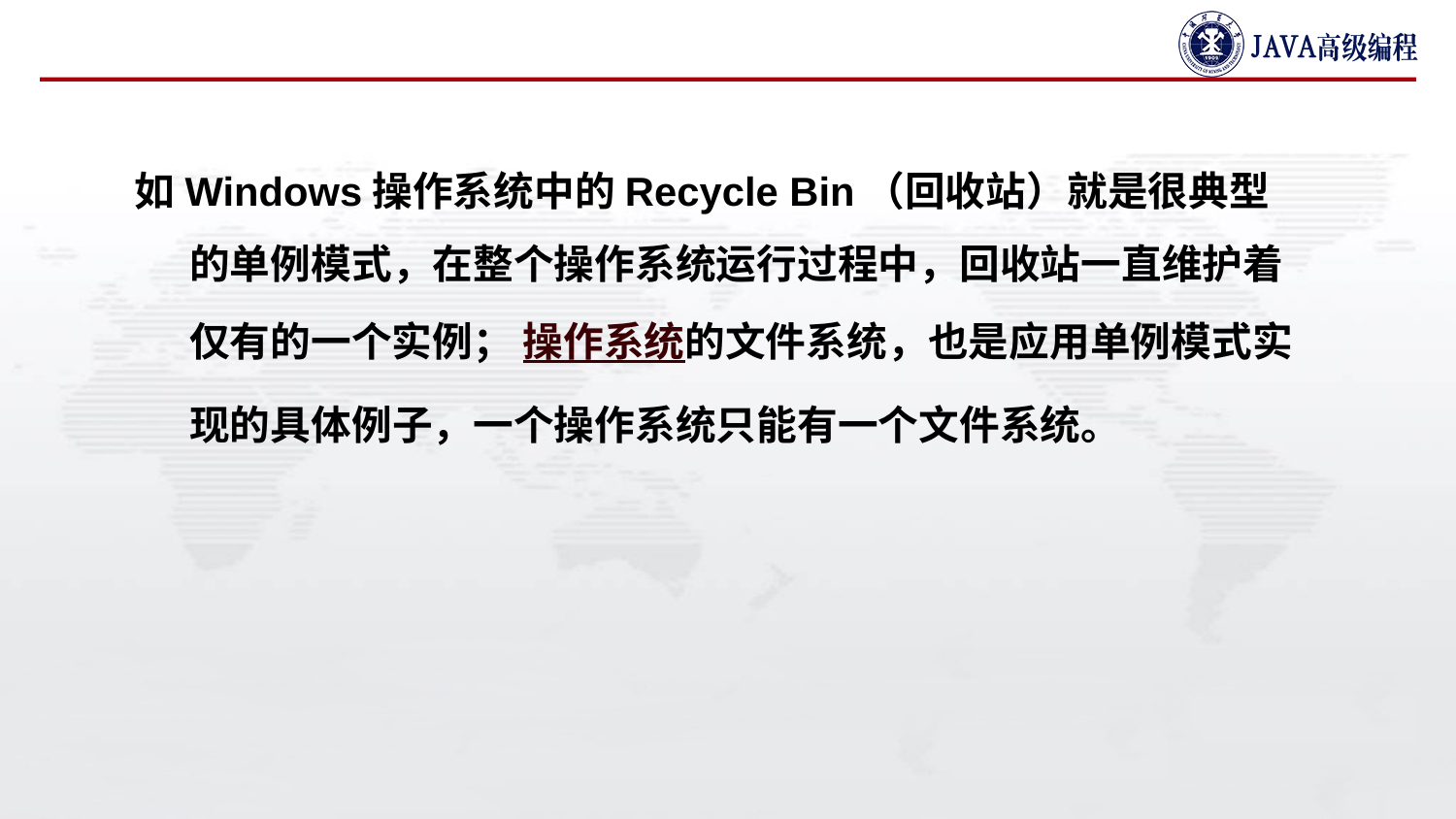

#
如Windows操作系统中的Recycle Bin（回收站）就是很典型的单例模式，在整个操作系统运行过程中，回收站一直维护着仅有的一个实例； 操作系统的文件系统，也是应用单例模式实现的具体例子，一个操作系统只能有一个文件系统。